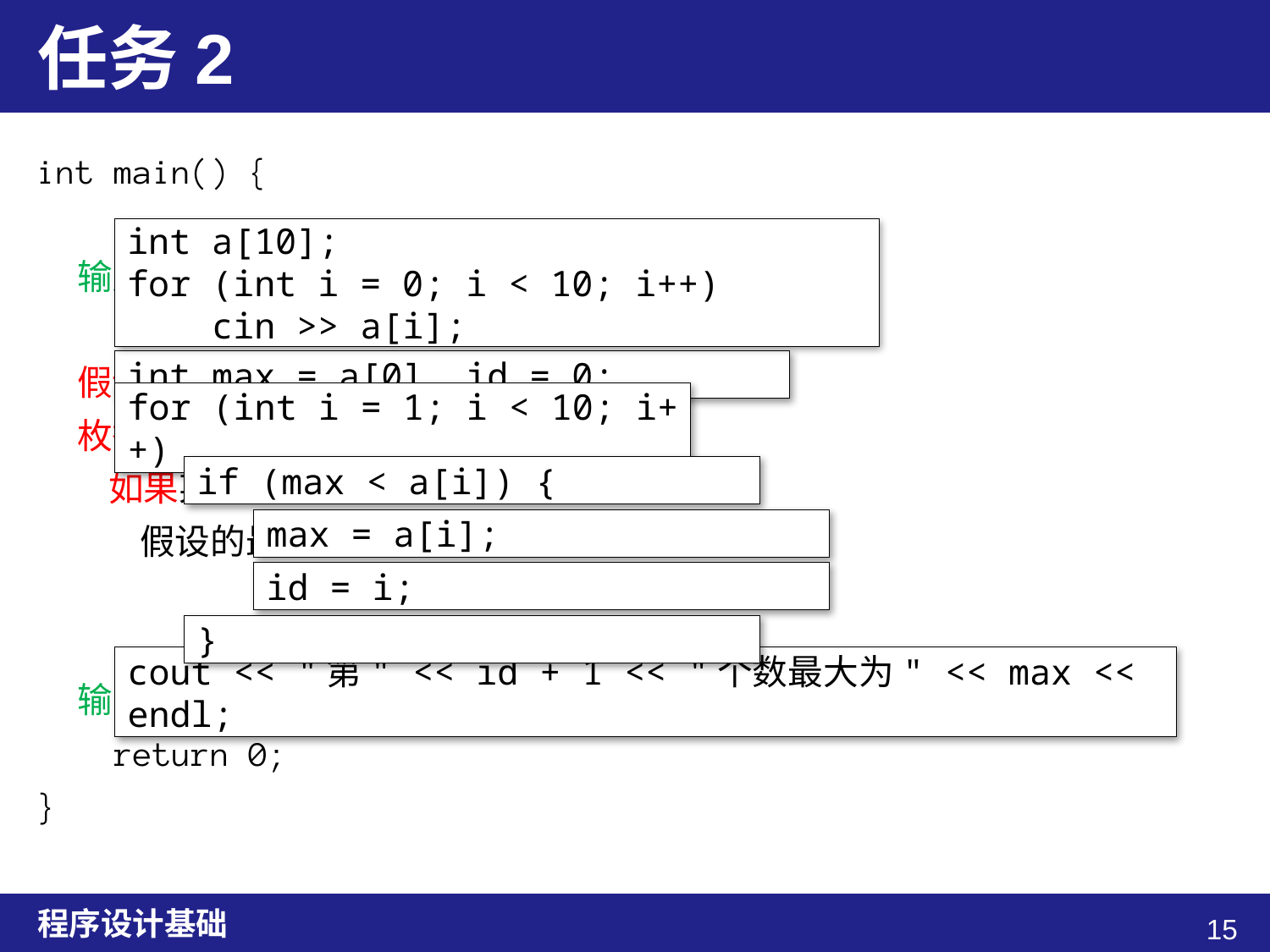

# 任务2
int main() {

    输入10个数

    假设第0个数最大
    枚举其它9个数
        如果某一个数大于假设的最大值
            假设的最大值改为该数

    输出最大值
    return 0;
}
int a[10];
for (int i = 0; i < 10; i++)
    cin >> a[i];
int max = a[0], id = 0;
for (int i = 1; i < 10; i++)
if (max < a[i]) {
max = a[i];
id = i;
}
cout << "第" << id + 1 << "个数最大为" << max << endl;